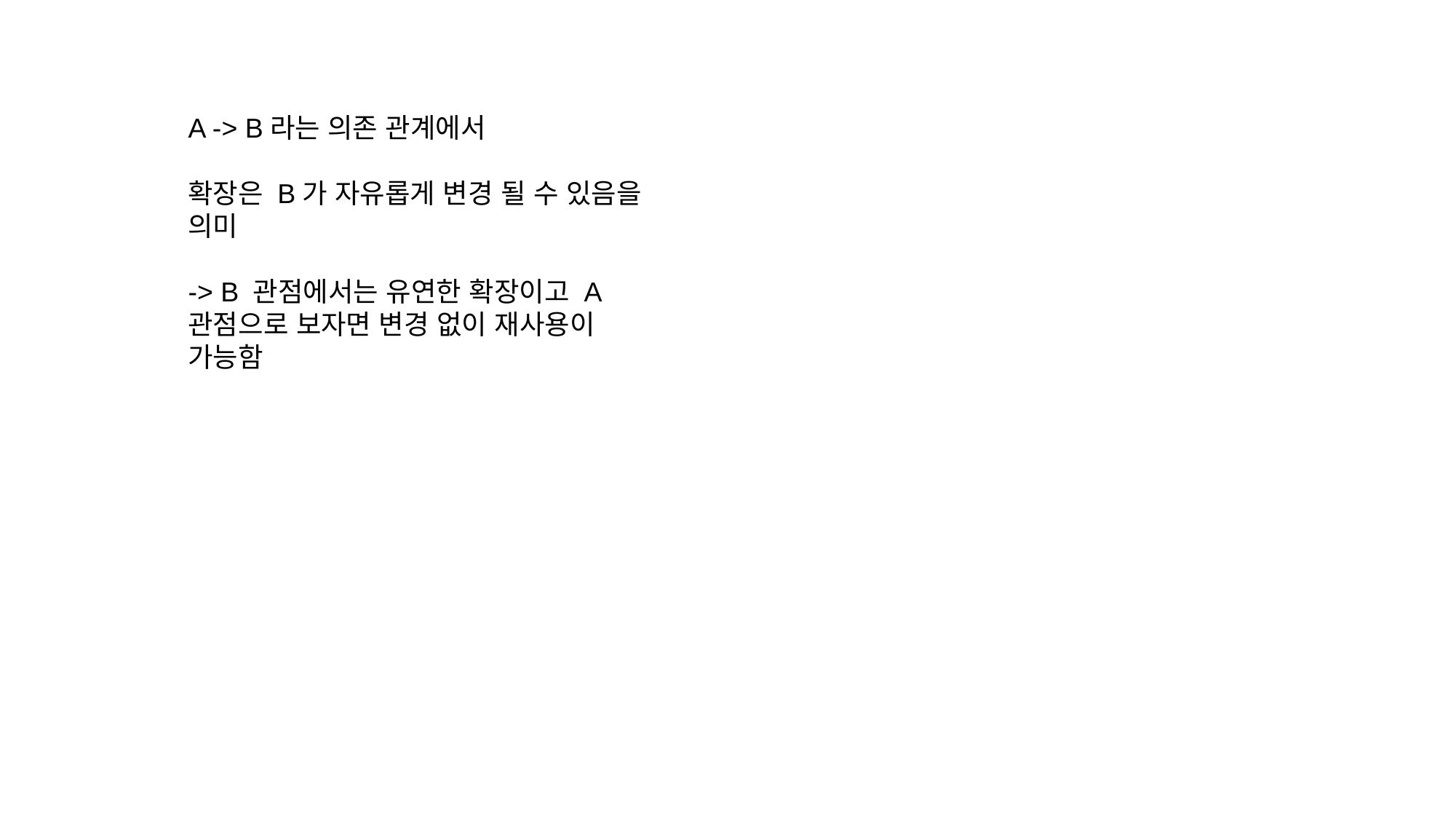

A -> B라는 의존 관계에서

확장은 B가 자유롭게 변경 될 수 있음을 의미

-> B 관점에서는 유연한 확장이고 A 관점으로 보자면 변경 없이 재사용이 가능함